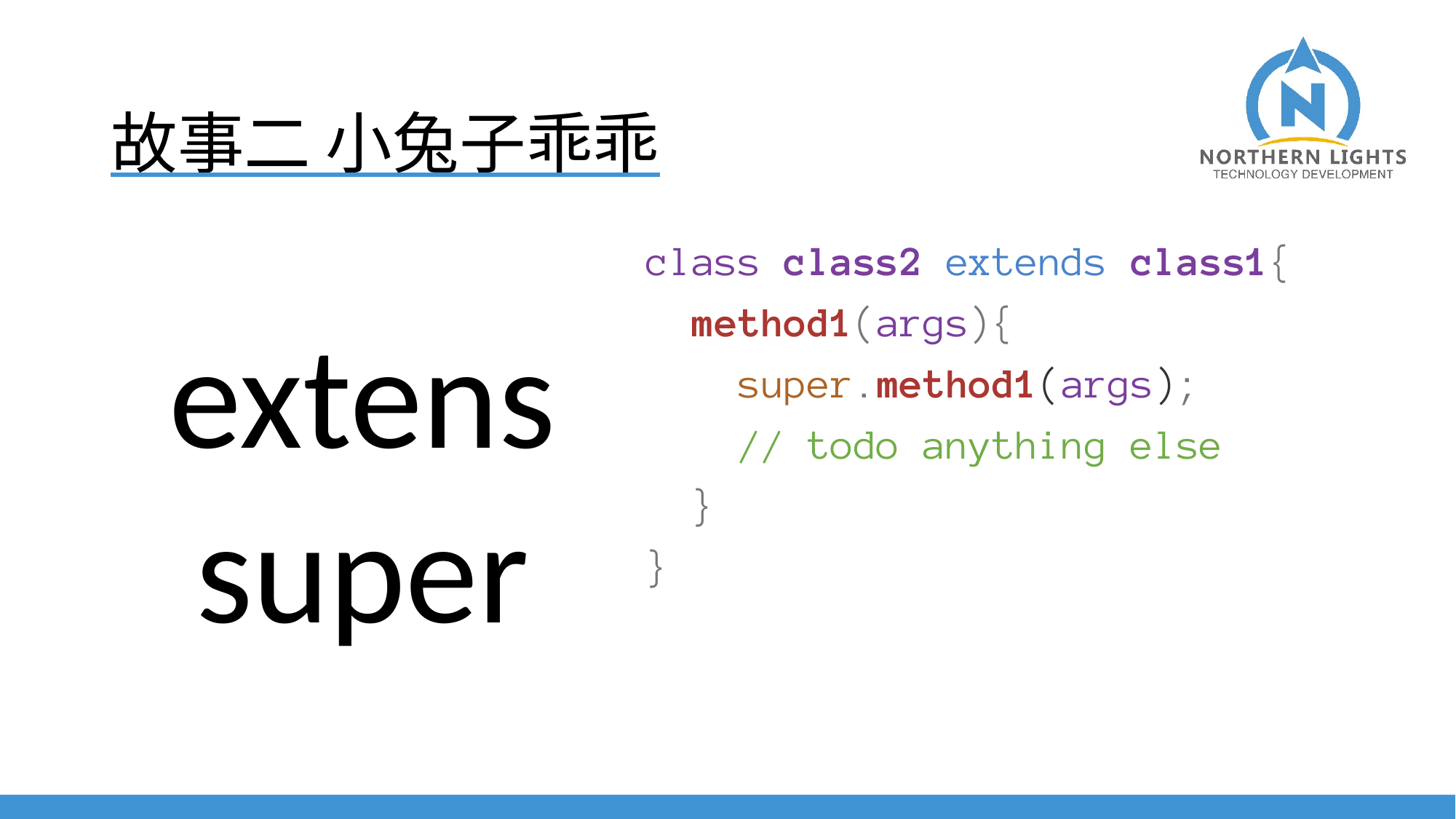

# 故事二 小兔子乖乖
class class2 extends class1{
  method1(args){
    super.method1(args);
    // todo anything else
  }
}

extens super